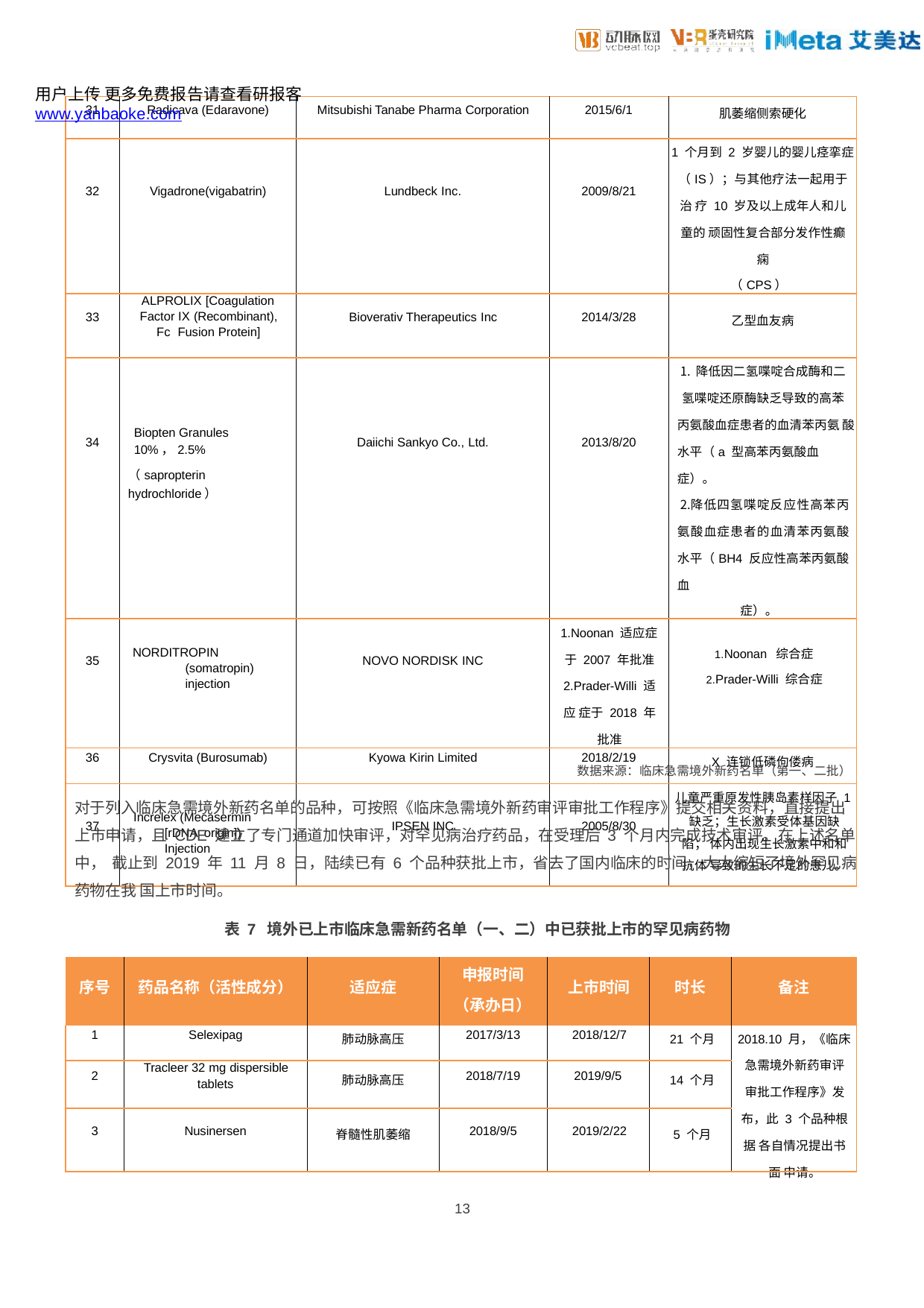

用户上传 更多免费报告请查看研报客 www.yanbaoke.com
| 31 | Radicava (Edaravone) | Mitsubishi Tanabe Pharma Corporation | 2015/6/1 | 肌萎缩侧索硬化 |
| --- | --- | --- | --- | --- |
| 32 | Vigadrone(vigabatrin) | Lundbeck Inc. | 2009/8/21 | 1 个月到 2 岁婴儿的婴儿痉挛症 （IS）；与其他疗法一起用于治 疗 10 岁及以上成年人和儿童的 顽固性复合部分发作性癫痫 （CPS） |
| 33 | ALPROLIX [Coagulation Factor IX (Recombinant), Fc Fusion Protein] | Bioverativ Therapeutics Inc | 2014/3/28 | 乙型血友病 |
| 34 | Biopten Granules 10%，2.5% （sapropterin hydrochloride） | Daiichi Sankyo Co., Ltd. | 2013/8/20 | 降低因二氢喋啶合成酶和二 氢喋啶还原酶缺乏导致的高苯 丙氨酸血症患者的血清苯丙氨 酸水平（a 型高苯丙氨酸血症）。 降低四氢喋啶反应性高苯丙 氨酸血症患者的血清苯丙氨酸 水平（BH4 反应性高苯丙氨酸血 症）。 |
| 35 | NORDITROPIN (somatropin) injection | NOVO NORDISK INC | 1.Noonan 适应症 于 2007 年批准 2.Prader-Willi 适应 症于 2018 年批准 | Noonan 综合症 Prader-Willi 综合症 |
| 36 | Crysvita (Burosumab) | Kyowa Kirin Limited | 2018/2/19 | X 连锁低磷佝偻病 |
| 37 | Increlex (Mecasermin [rDNA origin]) Injection | IPSEN INC | 2005/8/30 | 儿童严重原发性胰岛素样因子 1 缺乏；生长激素受体基因缺陷； 体内出现生长激素中和和抗体 导致的生长不足的患儿。 |
数据来源：临床急需境外新药名单（第一、二批）
对于列入临床急需境外新药名单的品种，可按照《临床急需境外新药审评审批工作程序》提交相关资料，直接提出 上市申请，且 CDE 建立了专门通道加快审评，对罕见病治疗药品，在受理后 3 个月内完成技术审评。在上述名单中，  截止到 2019 年 11 月 8 日，陆续已有 6 个品种获批上市，省去了国内临床的时间，大大缩短了境外罕见病药物在我 国上市时间。

表 7 境外已上市临床急需新药名单（一、二）中已获批上市的罕见病药物
| 序号 | 药品名称（活性成分） | 适应症 | 申报时间 （承办日） | 上市时间 | 时长 | 备注 |
| --- | --- | --- | --- | --- | --- | --- |
| 1 | Selexipag | 肺动脉高压 | 2017/3/13 | 2018/12/7 | 21 个月 | 2018.10 月，《临床 急需境外新药审评 审批工作程序》发 布，此 3 个品种根据 各自情况提出书面 申请。 |
| 2 | Tracleer 32 mg dispersible tablets | 肺动脉高压 | 2018/7/19 | 2019/9/5 | 14 个月 |  |
| 3 | Nusinersen | 脊髓性肌萎缩 | 2018/9/5 | 2019/2/22 | 5 个月 |  |
13